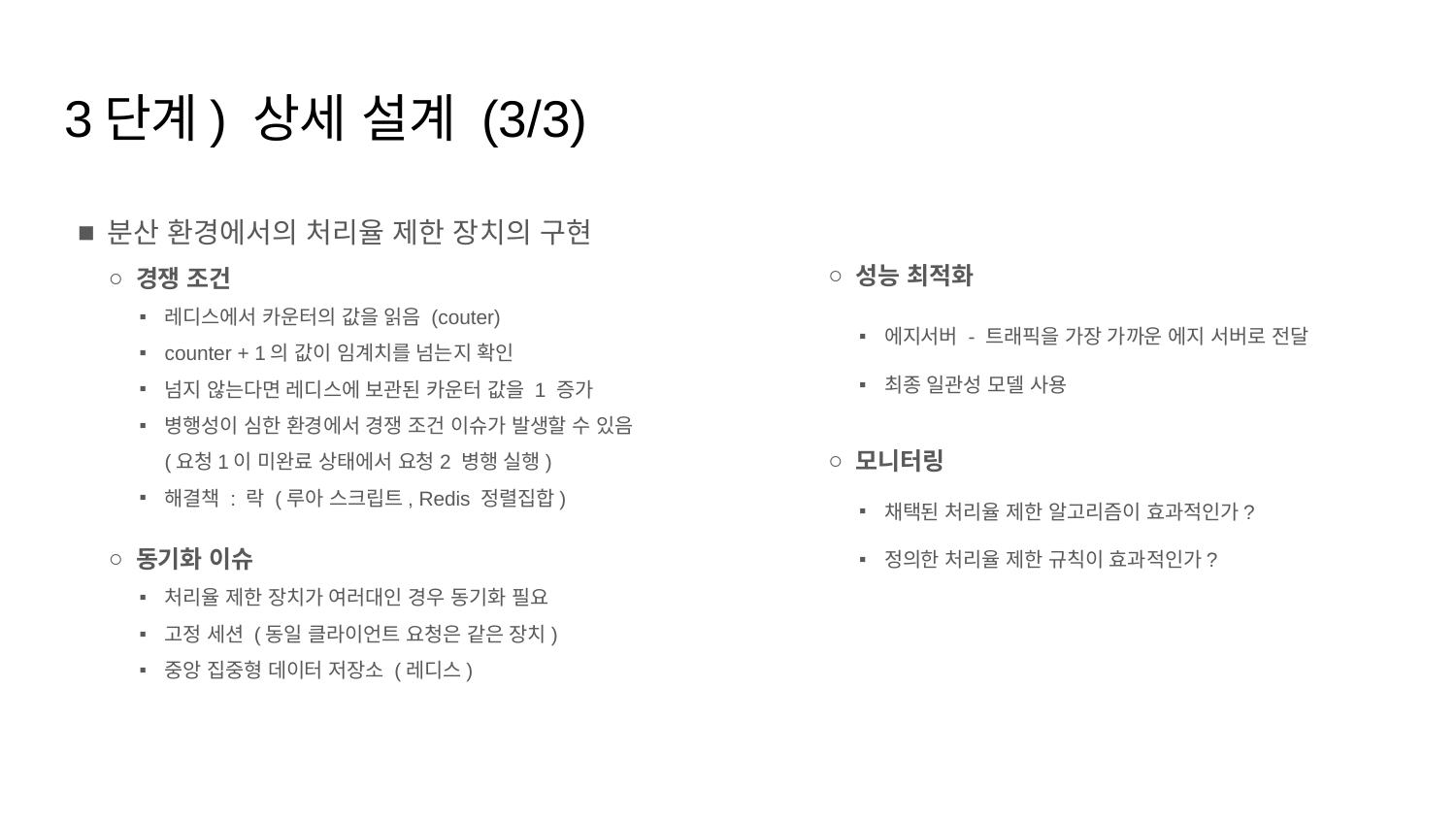

# 3단계) 상세 설계 (3/3)
분산 환경에서의 처리율 제한 장치의 구현
경쟁 조건
레디스에서 카운터의 값을 읽음 (couter)
counter + 1의 값이 임계치를 넘는지 확인
넘지 않는다면 레디스에 보관된 카운터 값을 1 증가
병행성이 심한 환경에서 경쟁 조건 이슈가 발생할 수 있음 (요청1이 미완료 상태에서 요청2 병행 실행)
해결책 : 락 (루아 스크립트, Redis 정렬집합)
동기화 이슈
처리율 제한 장치가 여러대인 경우 동기화 필요
고정 세션 (동일 클라이언트 요청은 같은 장치)
중앙 집중형 데이터 저장소 (레디스)

성능 최적화
에지서버 - 트래픽을 가장 가까운 에지 서버로 전달
최종 일관성 모델 사용
모니터링
채택된 처리율 제한 알고리즘이 효과적인가?
정의한 처리율 제한 규칙이 효과적인가?